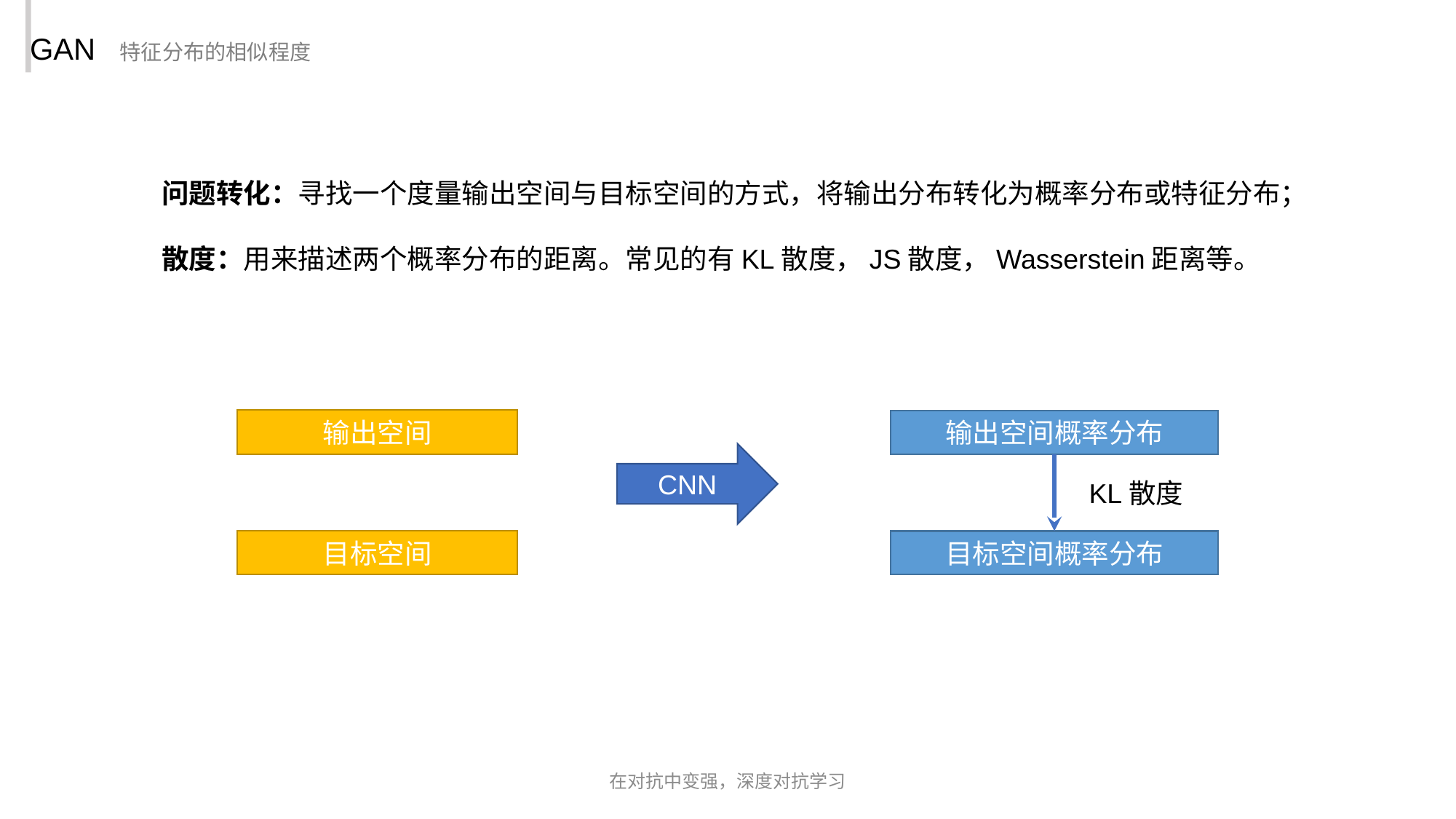

GAN  特征分布的相似程度
问题转化：寻找一个度量输出空间与目标空间的方式，将输出分布转化为概率分布或特征分布；

散度：用来描述两个概率分布的距离。常见的有KL散度，JS散度，Wasserstein距离等。
输出空间
目标空间
输出空间概率分布
CNN
KL散度
目标空间概率分布
在对抗中变强，深度对抗学习